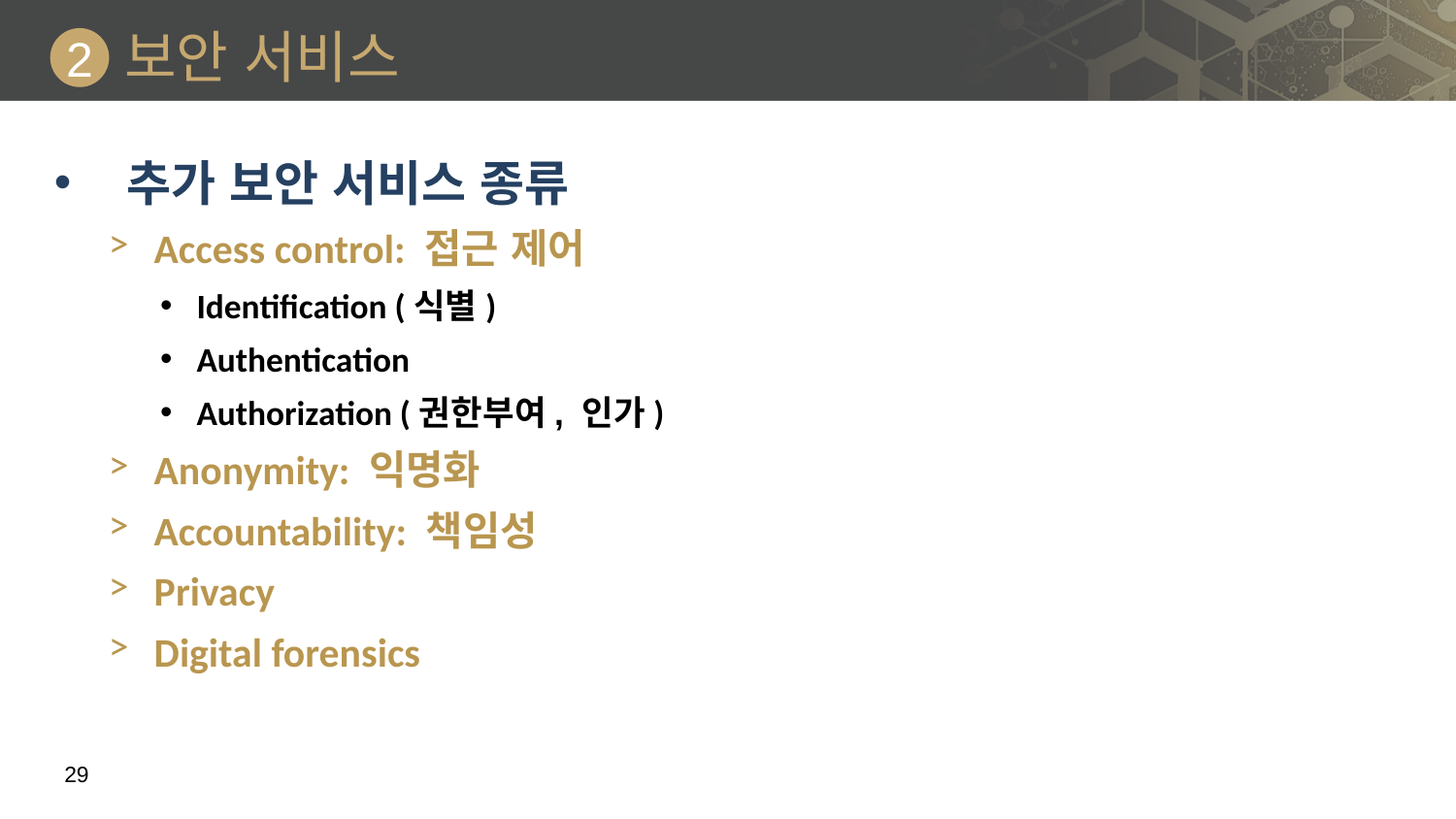

# 보안 서비스
2
추가 보안 서비스 종류
Access control: 접근 제어
Identification (식별)
Authentication
Authorization (권한부여, 인가)
Anonymity: 익명화
Accountability: 책임성
Privacy
Digital forensics

29